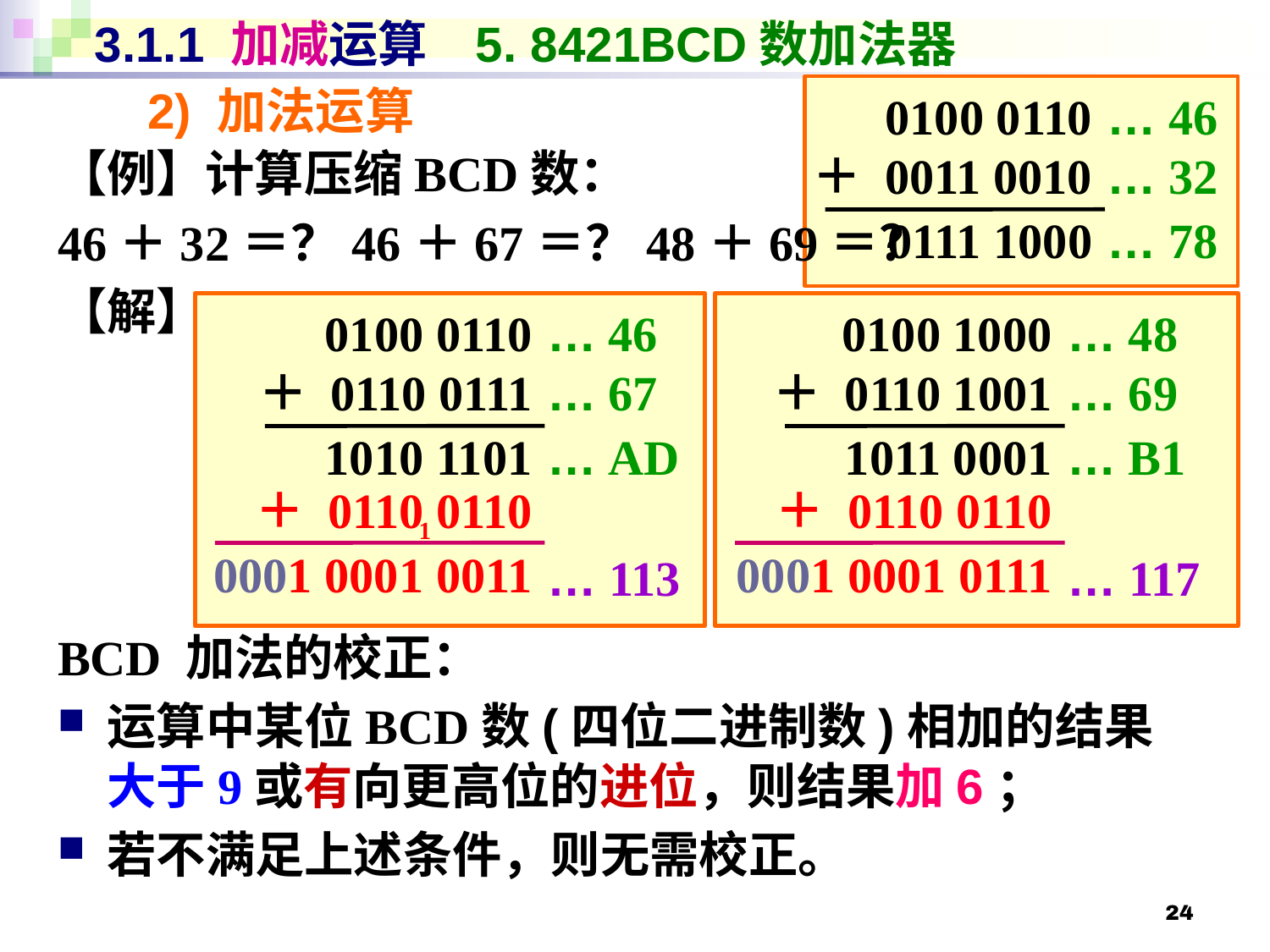

# 3.1.1 加减运算	5. 8421BCD数加法器
2) 加法运算

0100 0110
＋ 0011 0010
0111 1000
… 46
… 32
… 78
【例】计算压缩BCD数：
46＋32＝？46＋67＝？48＋69＝？
【解】

BCD 加法的校正：
运算中某位BCD数(四位二进制数)相加的结果
大于9或有向更高位的进位，则结果加6；
若不满足上述条件，则无需校正。

0100 0110
＋ 0110 0111
1010 1101
… 46
… 67
… AD
0100 1000
＋ 0110 1001
1011 0001
… 48
… 69
… B1

＋ 0110 0110
 0001 0001 0011
＋ 0110 0110
 0001 0001 0111
1
… 113
… 117

24